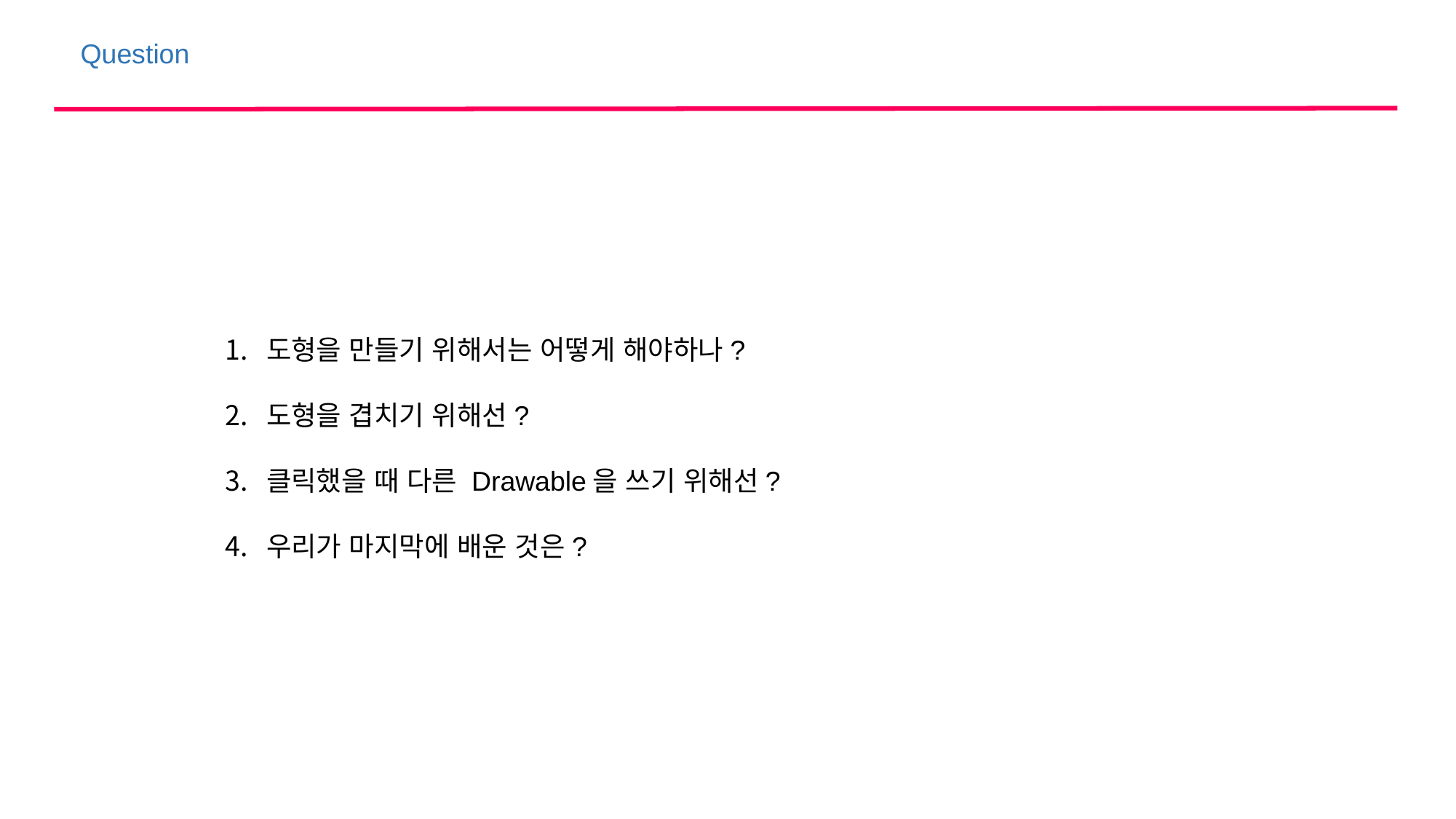

Question
도형을 만들기 위해서는 어떻게 해야하나?
도형을 겹치기 위해선?
클릭했을 때 다른 Drawable을 쓰기 위해선?
우리가 마지막에 배운 것은?